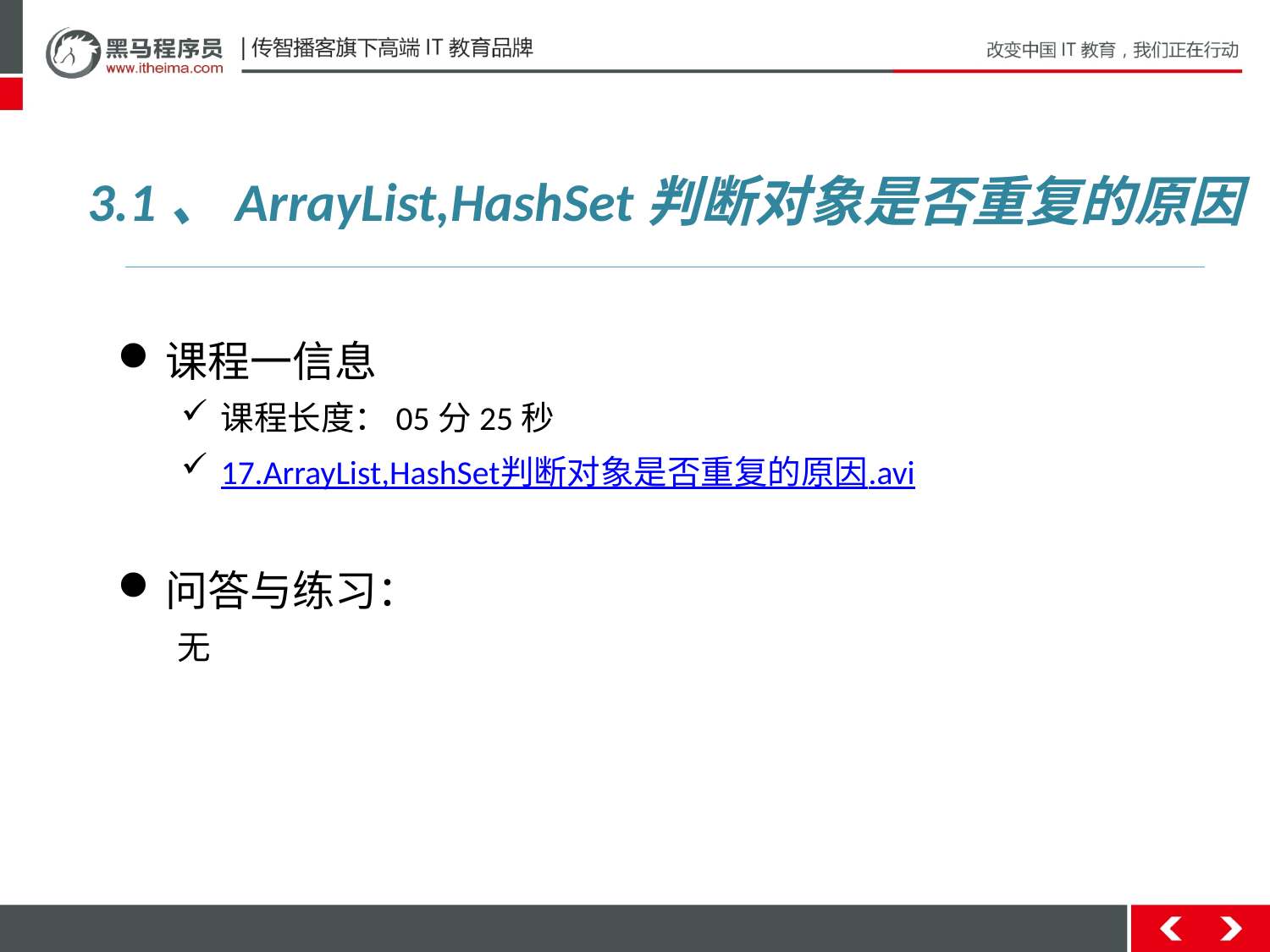

3.1、ArrayList,HashSet判断对象是否重复的原因

课程一信息
课程长度：05分25秒
17.ArrayList,HashSet判断对象是否重复的原因.avi

问答与练习：
       无